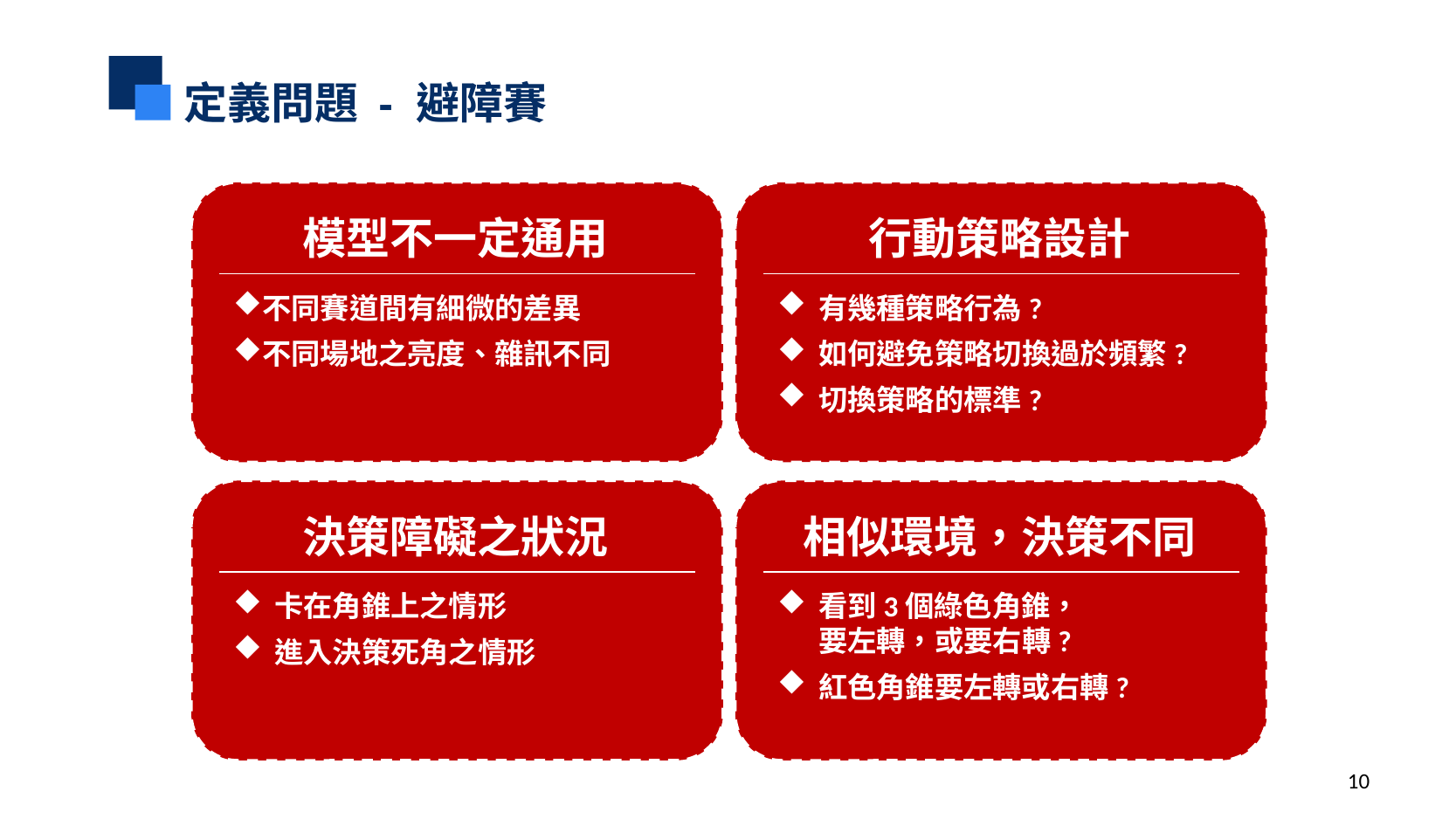

定義問題 - 避障賽

模型不一定通用
不同賽道間有細微的差異
不同場地之亮度、雜訊不同

行動策略設計
有幾種策略行為?
如何避免策略切換過於頻繁?
切換策略的標準?

決策障礙之狀況
卡在角錐上之情形
進入決策死角之情形

相似環境，決策不同
看到3個綠色角錐，
要左轉，或要右轉?
紅色角錐要左轉或右轉?
10